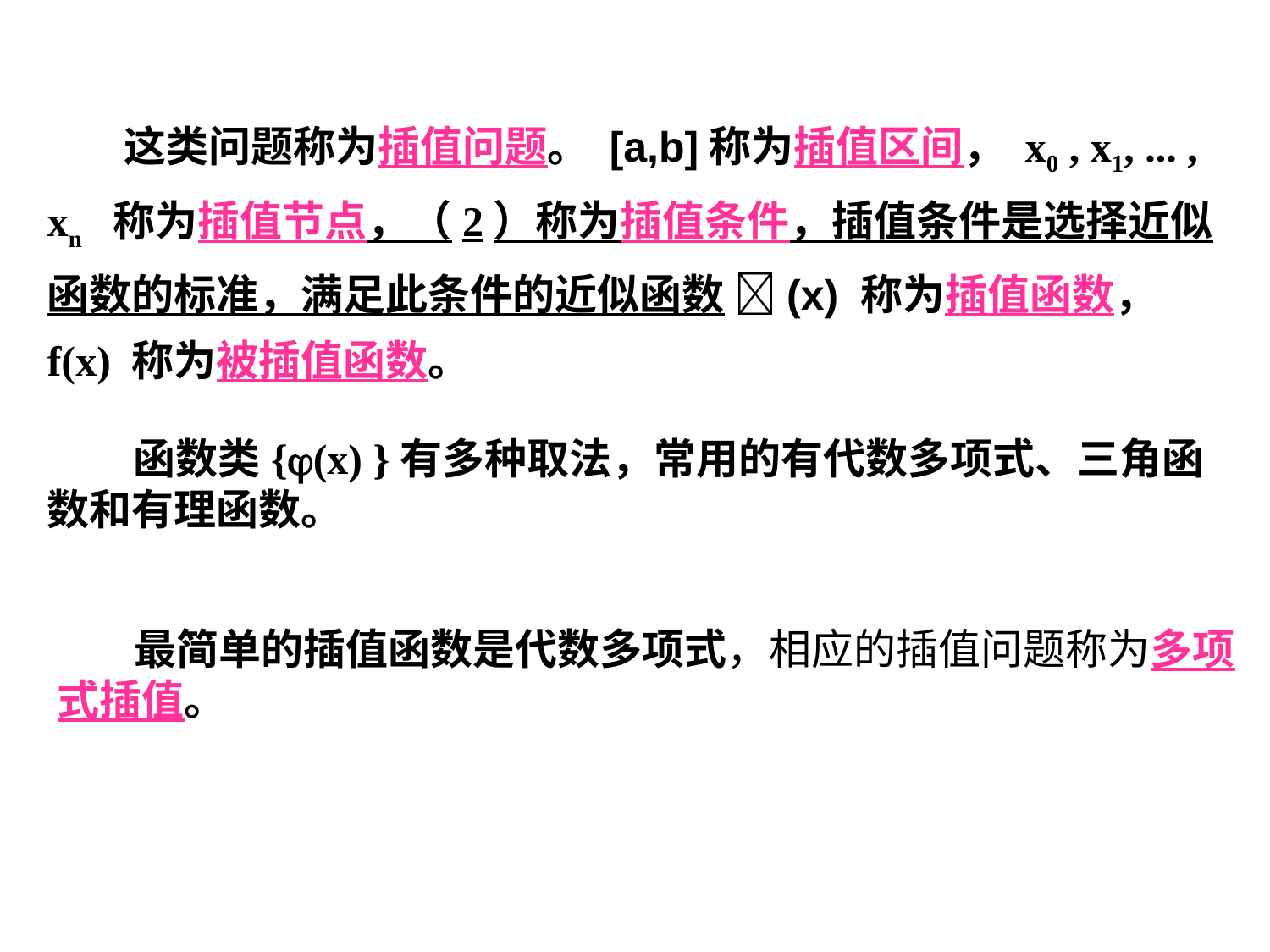

这类问题称为插值问题。 [a,b]称为插值区间， x0 , x1, ... , xn  称为插值节点，（2）称为插值条件，插值条件是选择近似函数的标准，满足此条件的近似函数 ϕ(x) 称为插值函数， f(x) 称为被插值函数。
        函数类{ϕ(x) }有多种取法，常用的有代数多项式、三角函数和有理函数。
       最简单的插值函数是代数多项式，相应的插值问题称为多项式插值。